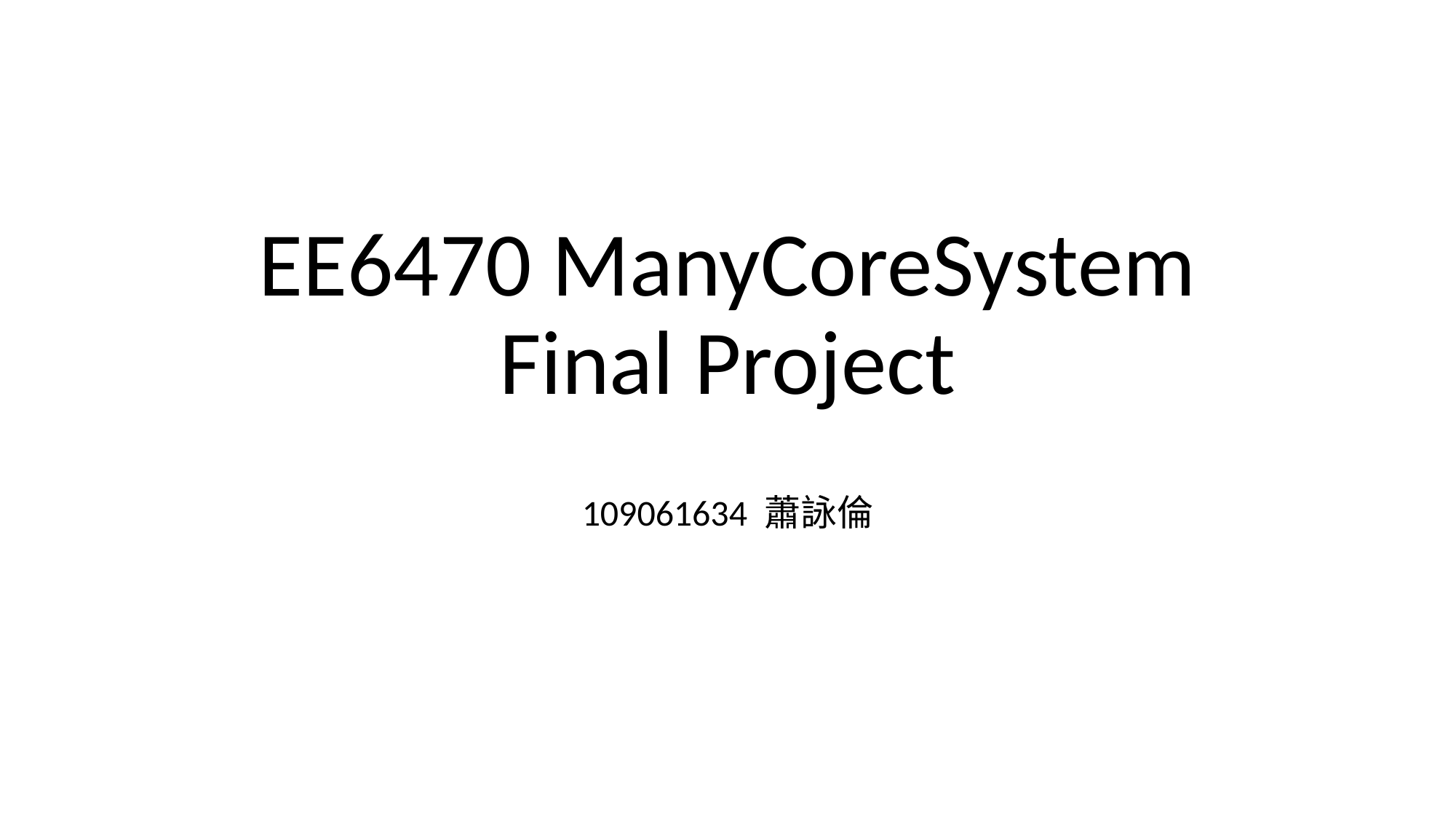

# EE6470 ManyCoreSystem Final Project

109061634 蕭詠倫